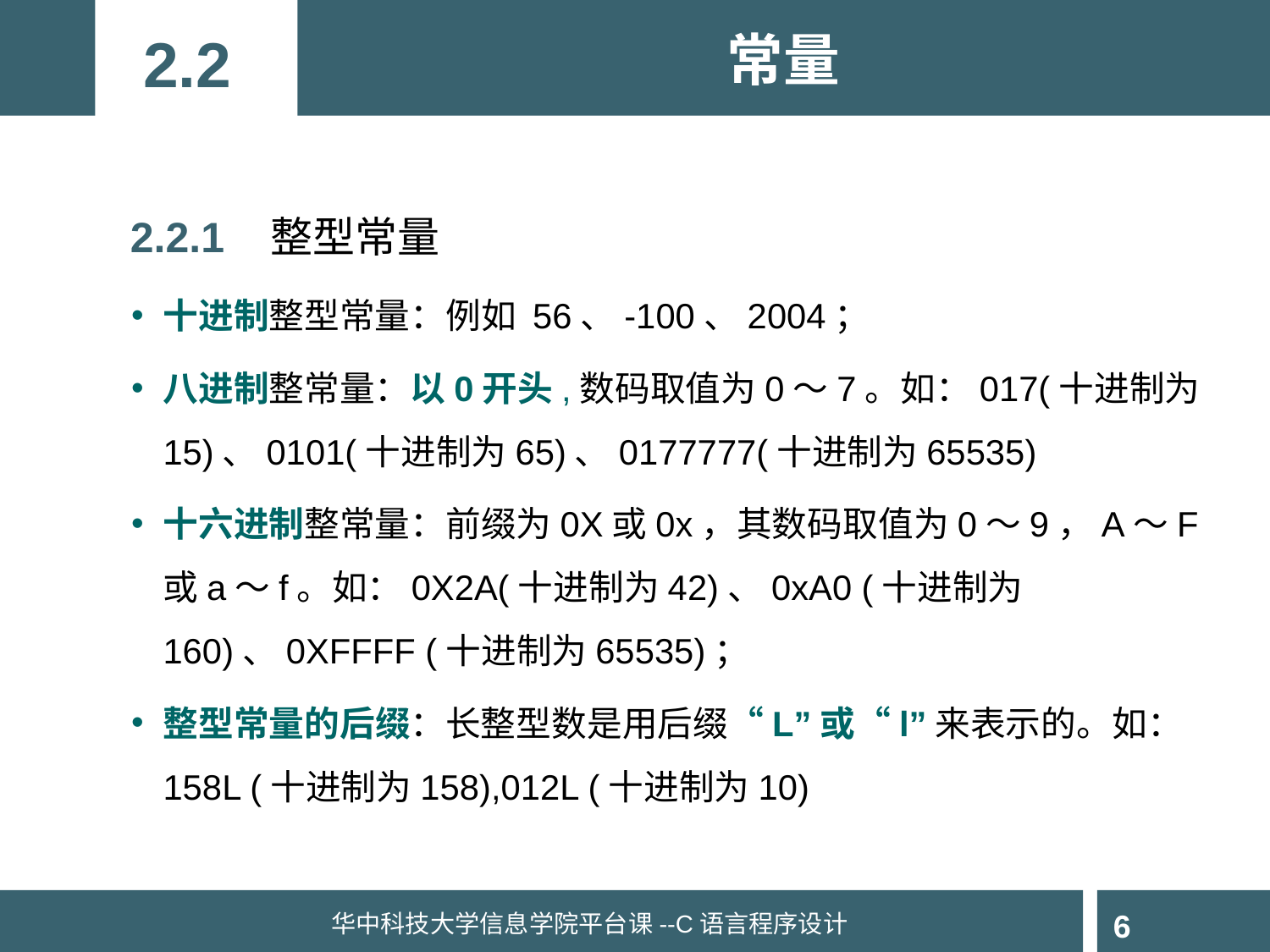

常量
2.2
    2.2.1   整型常量
十进制整型常量：例如 56、-100、2004；
八进制整常量：以0开头,数码取值为0～7。如：017(十进制为15)、0101(十进制为65)、0177777(十进制为65535)
十六进制整常量：前缀为0X或0x，其数码取值为0～9，A～F或a～f。如：0X2A(十进制为42)、0xA0 (十进制为160)、0XFFFF (十进制为65535)；
整型常量的后缀：长整型数是用后缀“L”或“l”来表示的。如：158L (十进制为158),012L (十进制为10)